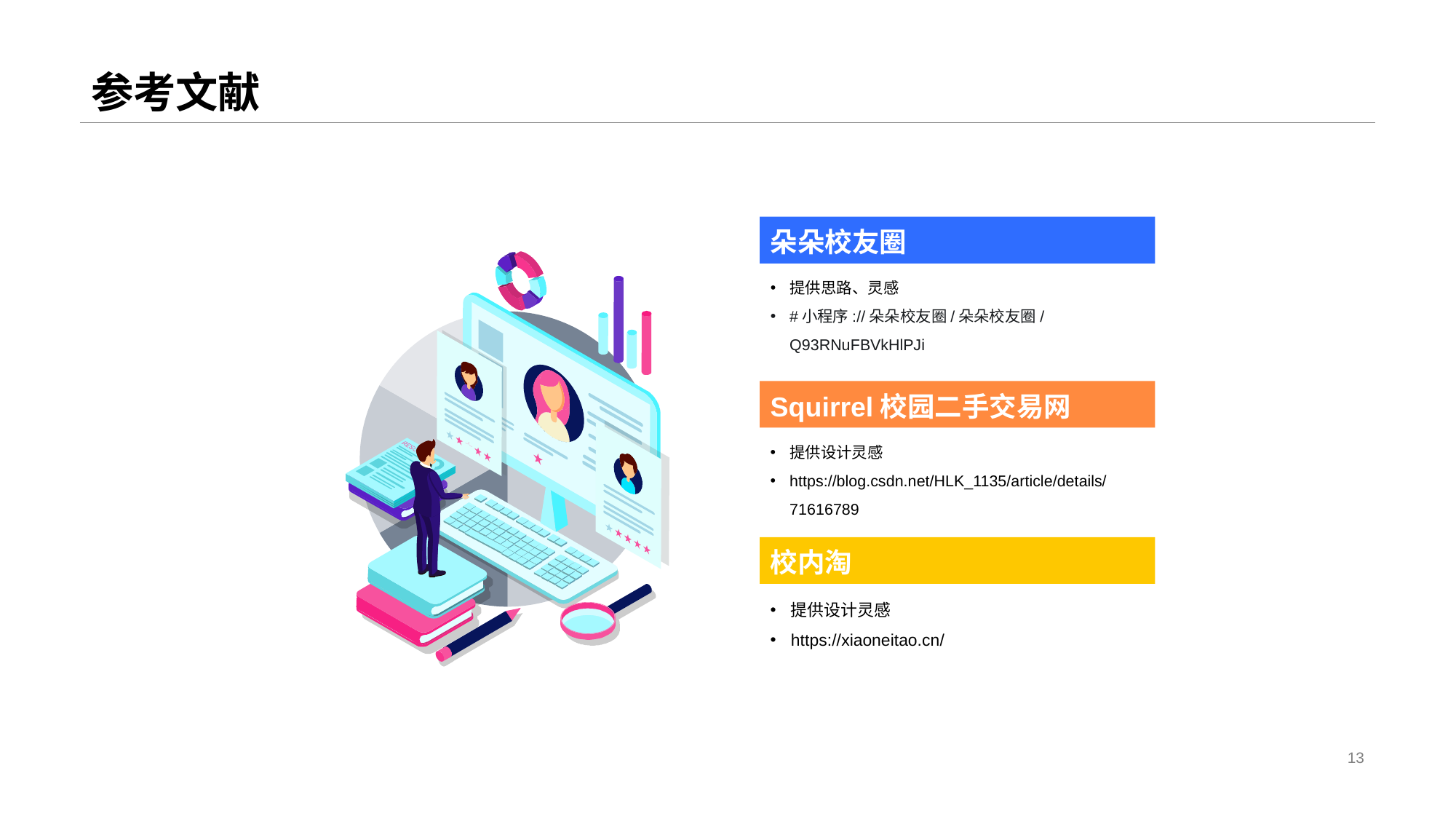

# 参考文献
朵朵校友圈

提供思路、灵感
#小程序://朵朵校友圈/朵朵校友圈/Q93RNuFBVkHlPJi

Squirrel校园二手交易网
提供设计灵感
https://blog.csdn.net/HLK_1135/article/details/71616789
校内淘
提供设计灵感
https://xiaoneitao.cn/
13